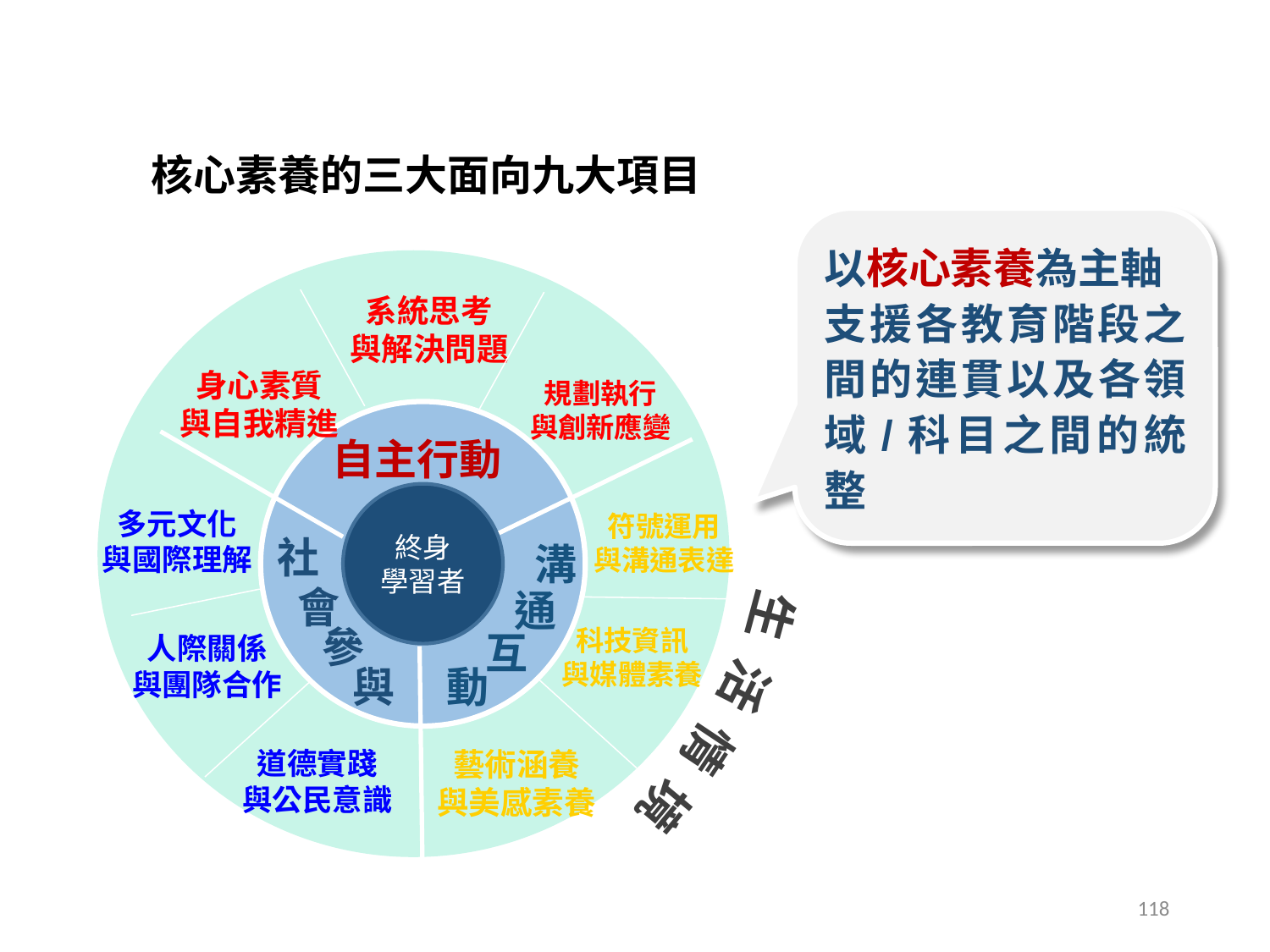

# 核心素養的三大面向九大項目
以核心素養為主軸
支援各教育階段之間的連貫以及各領域/科目之間的統整
終身
學習者子
系統思考
與解決問題
身心素質
與自我精進
規劃執行
與創新應變
終身
學習者
自主行動
終身
學習者
多元文化
與國際理解
符號運用
與溝通表達
社
溝
生
會
通
參
科技資訊
與媒體素養
互
人際關係
與團隊合作
活
動
與
情
道德實踐
與公民意識
藝術涵養
與美感素養
境
118